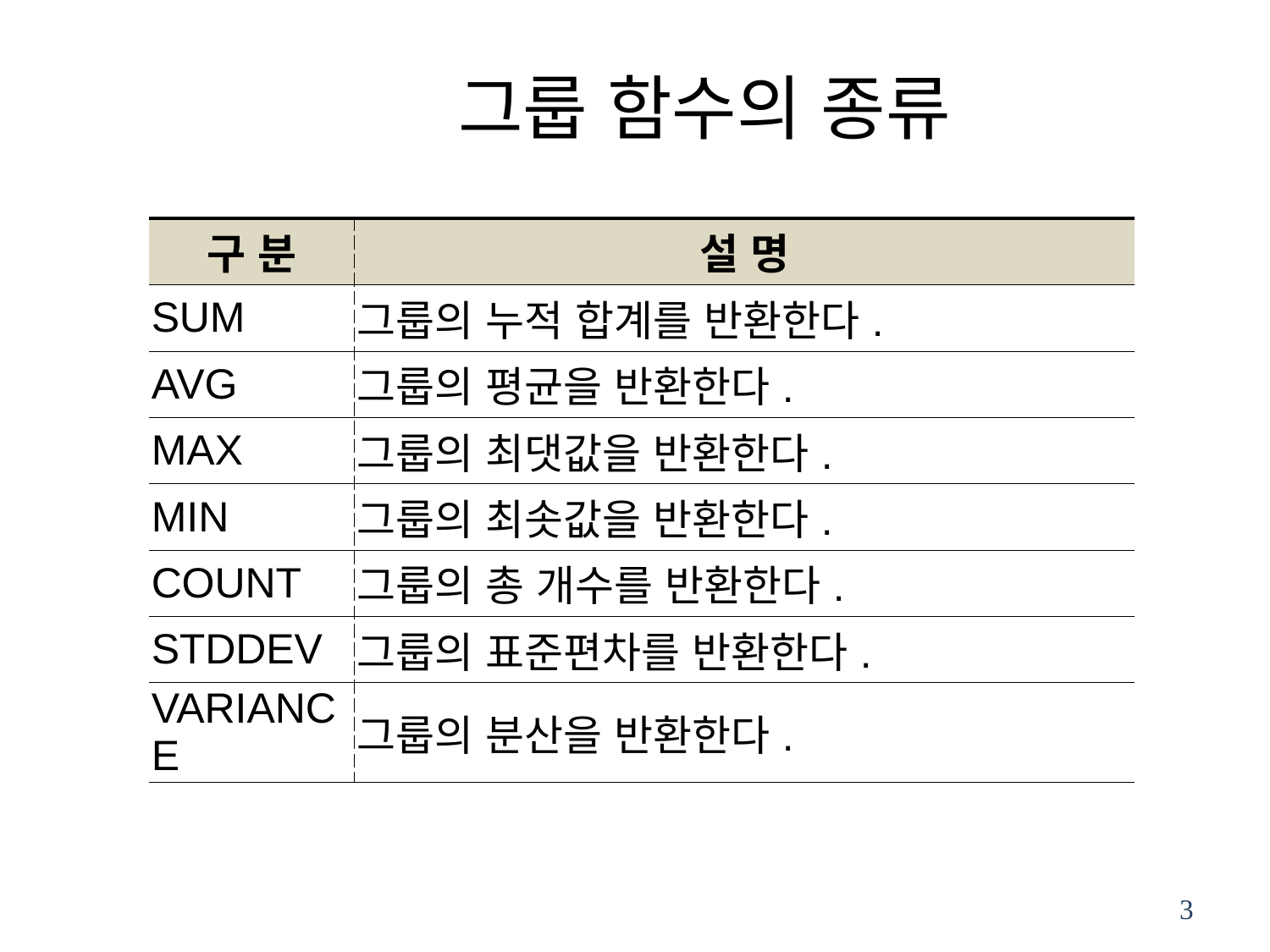

# 그룹 함수의 종류
| 구 분 | 설 명 |
| --- | --- |
| SUM | 그룹의 누적 합계를 반환한다. |
| AVG | 그룹의 평균을 반환한다. |
| MAX | 그룹의 최댓값을 반환한다. |
| MIN | 그룹의 최솟값을 반환한다. |
| COUNT | 그룹의 총 개수를 반환한다. |
| STDDEV | 그룹의 표준편차를 반환한다. |
| VARIANCE | 그룹의 분산을 반환한다. |
3